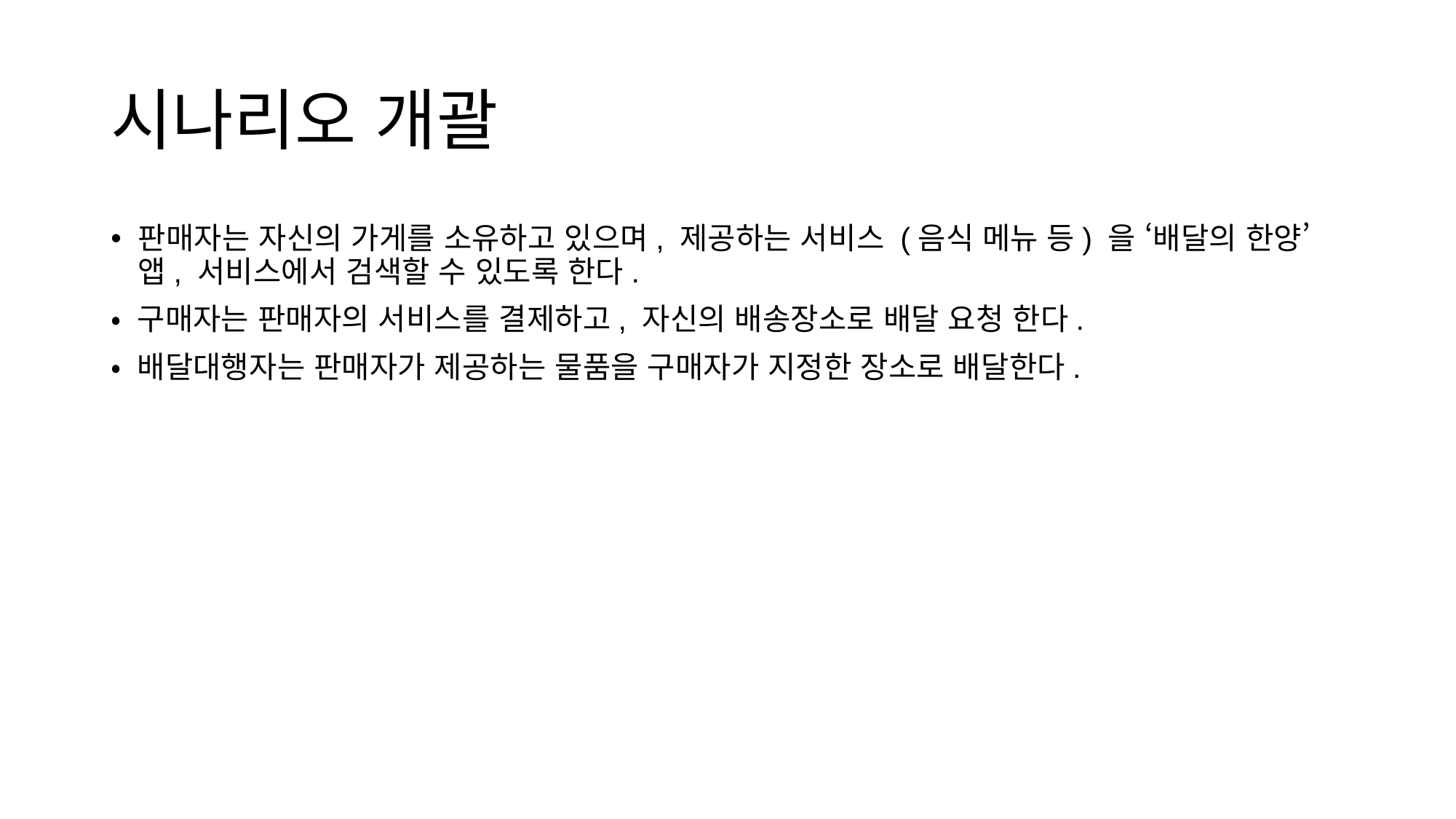

# 시나리오 개괄
판매자는 자신의 가게를 소유하고 있으며, 제공하는 서비스 (음식 메뉴 등) 을 ‘배달의 한양’ 앱, 서비스에서 검색할 수 있도록 한다.
• 구매자는 판매자의 서비스를 결제하고, 자신의 배송장소로 배달 요청 한다.
• 배달대행자는 판매자가 제공하는 물품을 구매자가 지정한 장소로 배달한다.